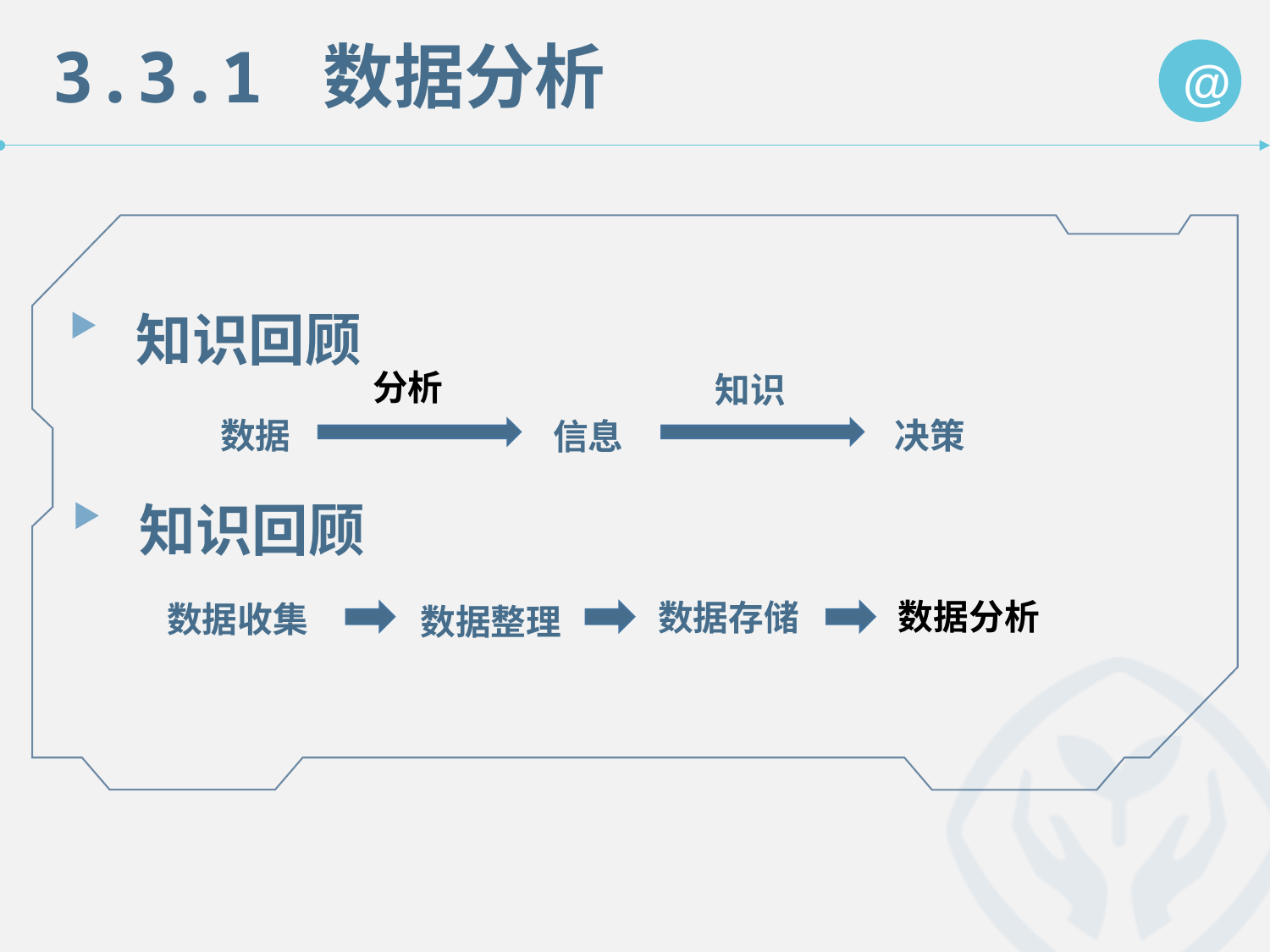

3.3.1 数据分析
@

知识回顾

分析
知识
决策
数据
信息

知识回顾

数据分析
数据存储
数据收集
数据整理